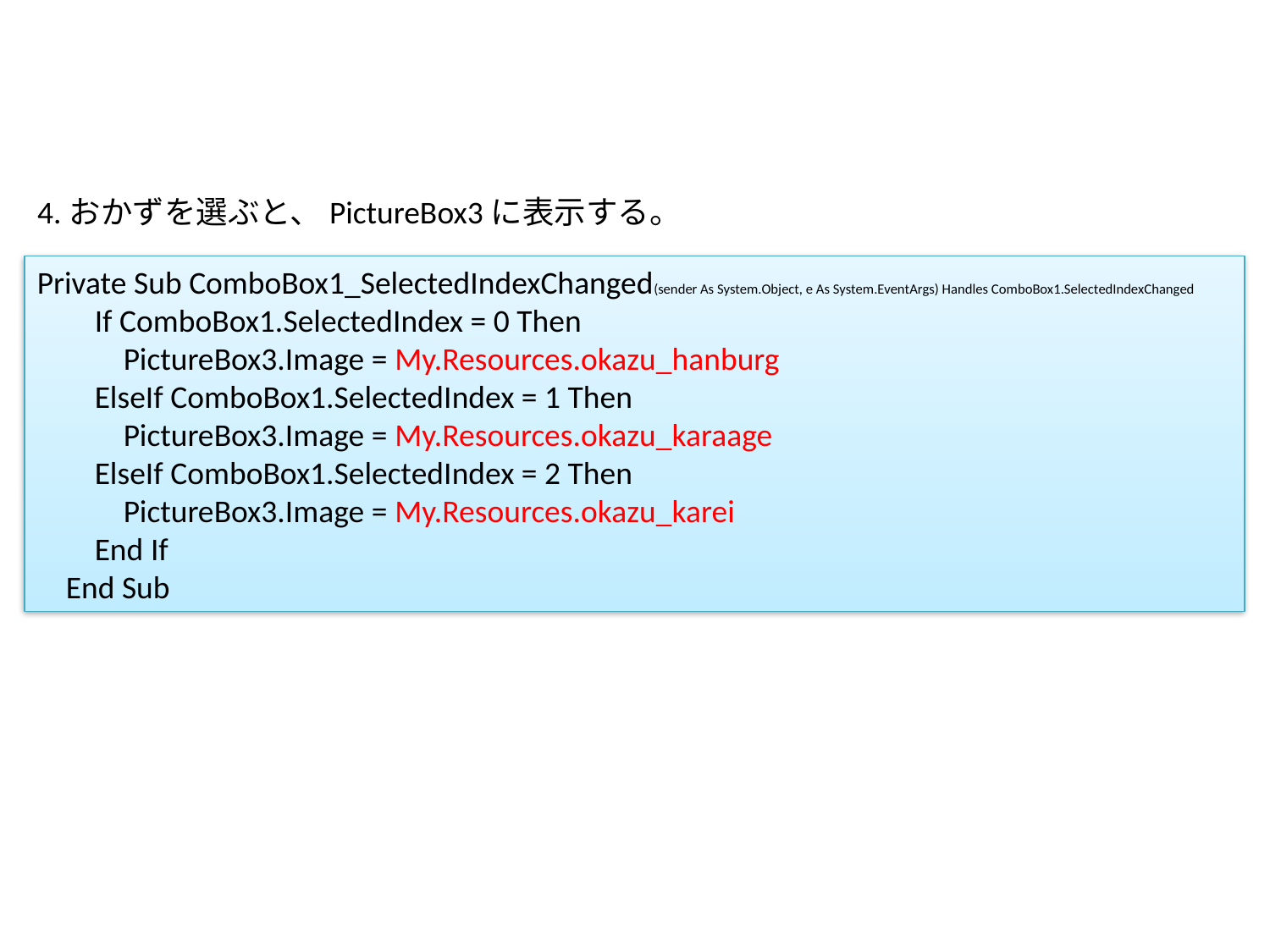

4.おかずを選ぶと、PictureBox3に表示する。
Private Sub ComboBox1_SelectedIndexChanged(sender As System.Object, e As System.EventArgs) Handles ComboBox1.SelectedIndexChanged
        If ComboBox1.SelectedIndex = 0 Then
            PictureBox3.Image = My.Resources.okazu_hanburg
        ElseIf ComboBox1.SelectedIndex = 1 Then
            PictureBox3.Image = My.Resources.okazu_karaage
        ElseIf ComboBox1.SelectedIndex = 2 Then
            PictureBox3.Image = My.Resources.okazu_karei
        End If
    End Sub